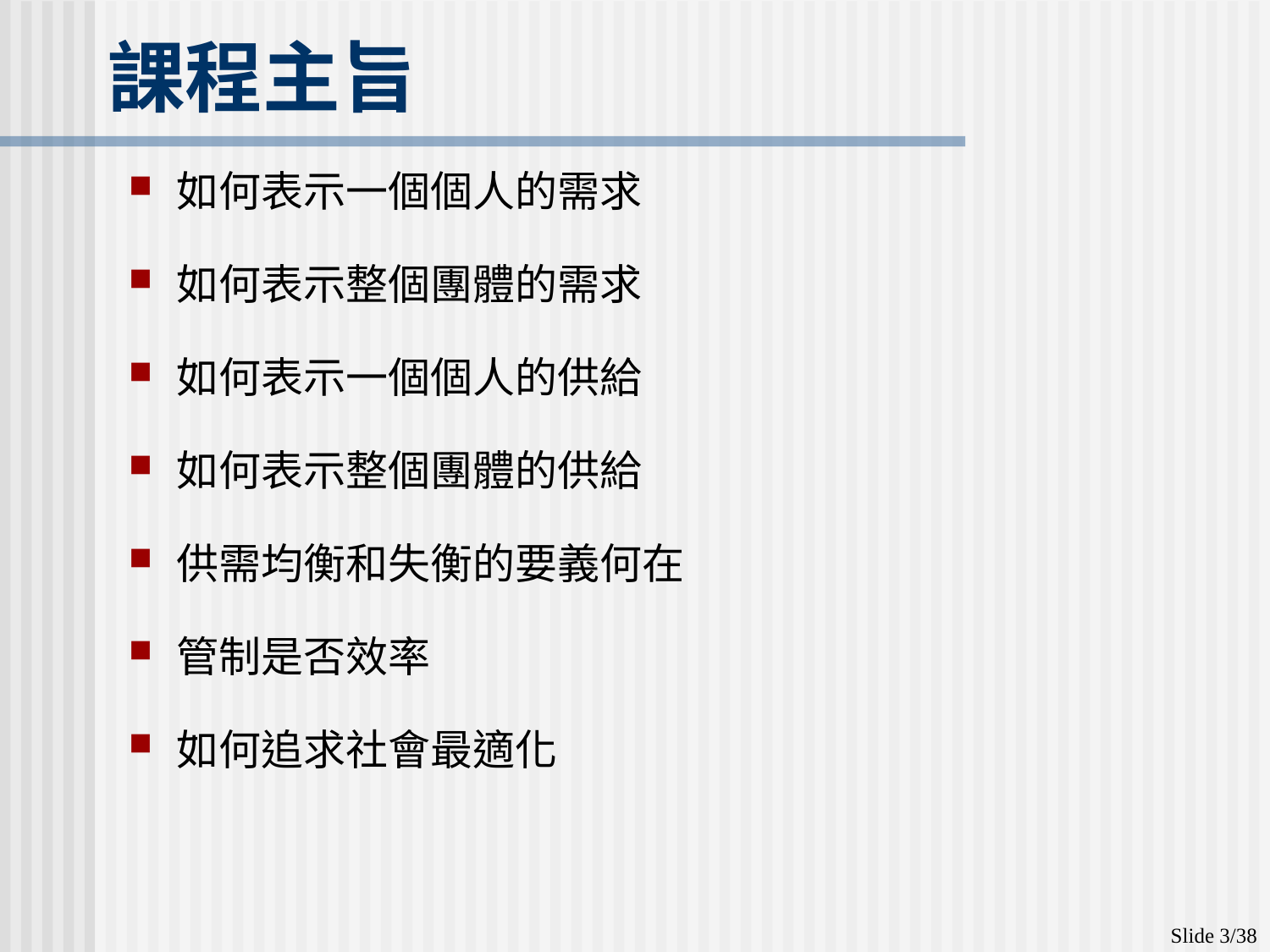

# 課程主旨
如何表示一個個人的需求
如何表示整個團體的需求
如何表示一個個人的供給
如何表示整個團體的供給
供需均衡和失衡的要義何在
管制是否效率
如何追求社會最適化
Slide 3/38